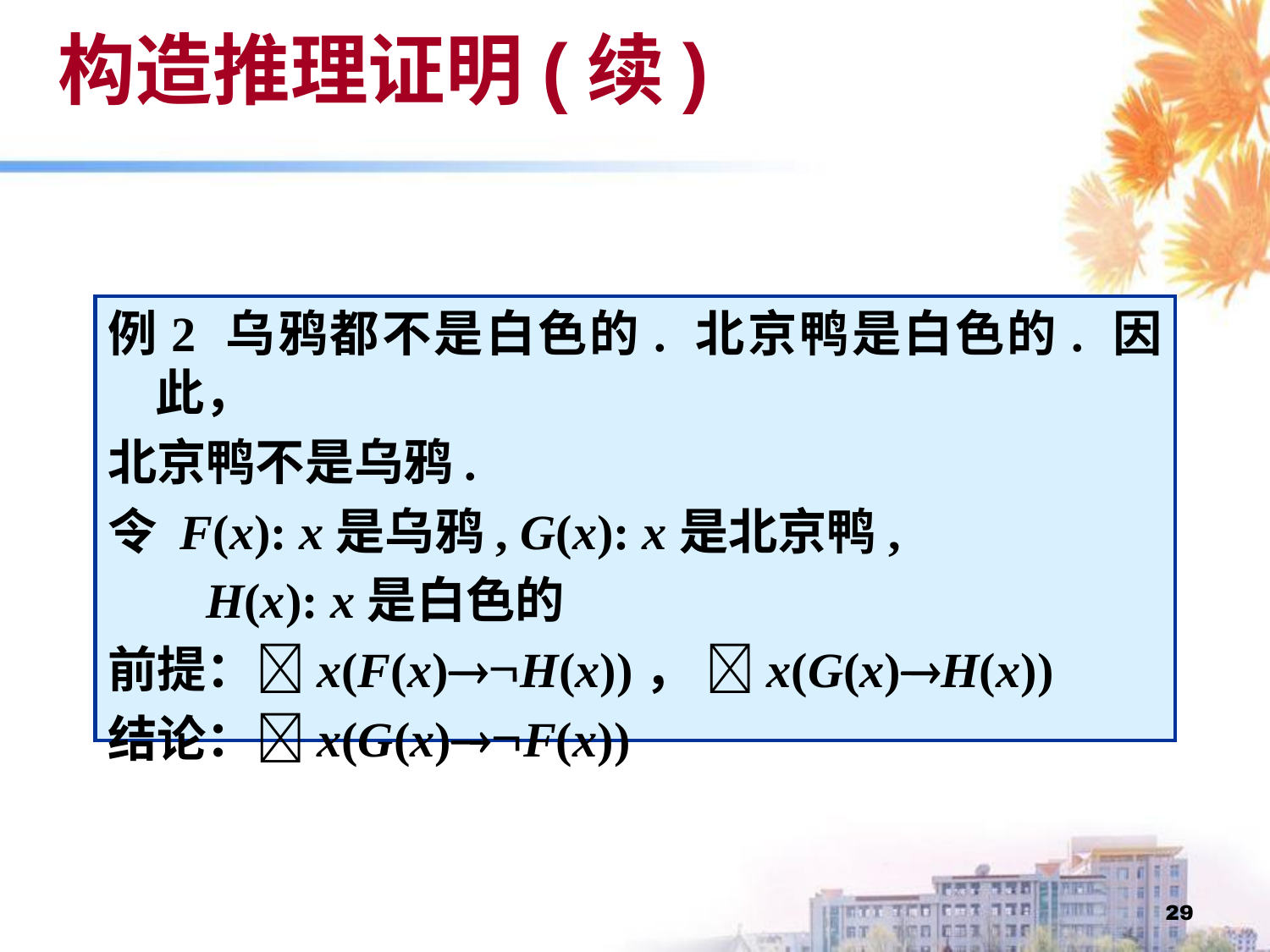

# 构造推理证明(续)
例2 乌鸦都不是白色的. 北京鸭是白色的. 因此，
北京鸭不是乌鸦.
令 F(x): x是乌鸦, G(x): x是北京鸭,
        H(x): x是白色的
前提：∀x(F(x)→¬H(x))， ∀x(G(x)→H(x))
结论：∀x(G(x)→¬F(x))
29